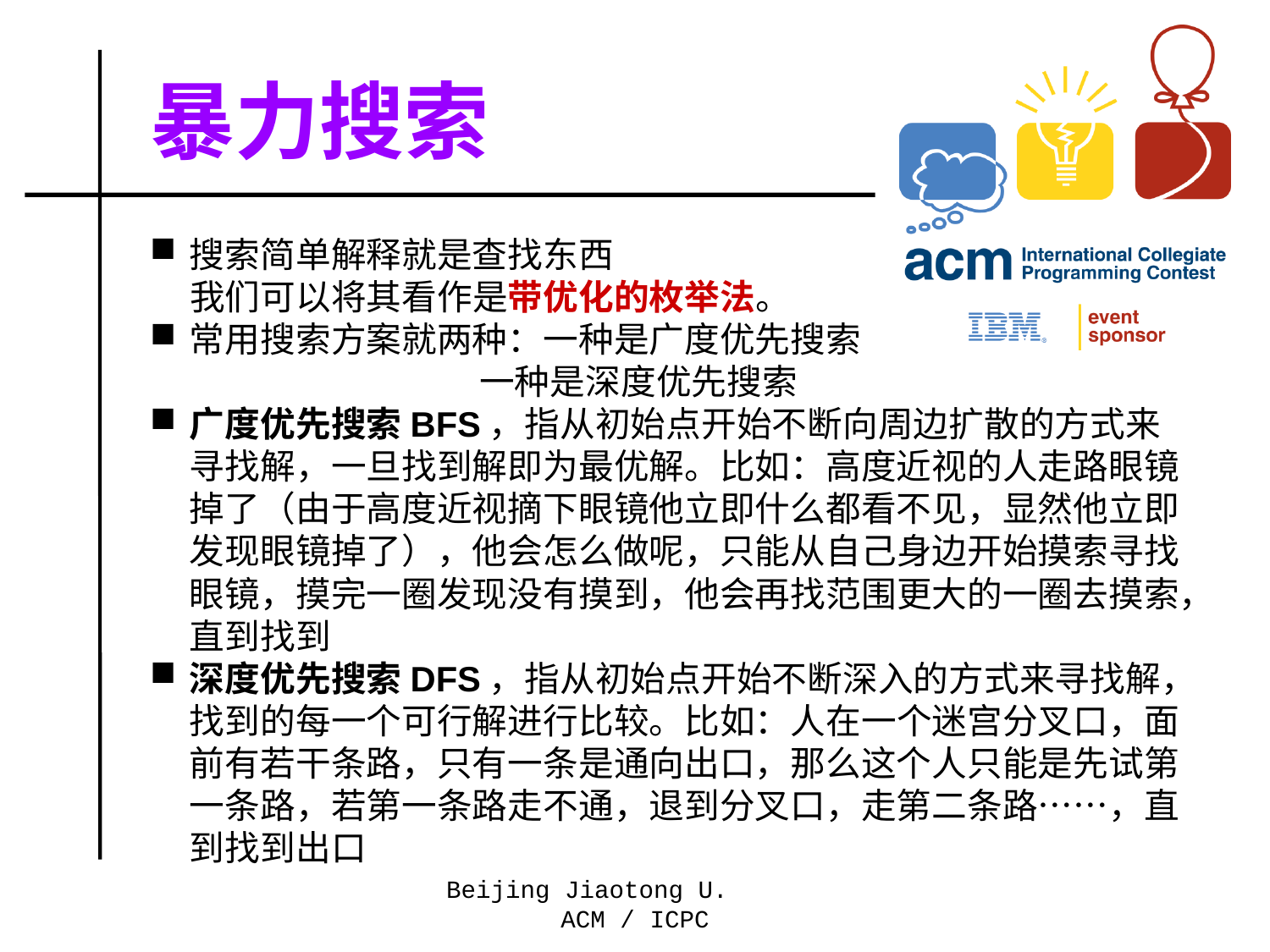

暴力搜索
# 搜索简单解释就是查找东西
    我们可以将其看作是带优化的枚举法。
常用搜索方案就两种：一种是广度优先搜索
                                         一种是深度优先搜索
广度优先搜索BFS，指从初始点开始不断向周边扩散的方式来寻找解，一旦找到解即为最优解。比如：高度近视的人走路眼镜掉了（由于高度近视摘下眼镜他立即什么都看不见，显然他立即发现眼镜掉了），他会怎么做呢，只能从自己身边开始摸索寻找眼镜，摸完一圈发现没有摸到，他会再找范围更大的一圈去摸索，直到找到
深度优先搜索DFS，指从初始点开始不断深入的方式来寻找解，找到的每一个可行解进行比较。比如：人在一个迷宫分叉口，面前有若干条路，只有一条是通向出口，那么这个人只能是先试第一条路，若第一条路走不通，退到分叉口，走第二条路……，直到找到出口